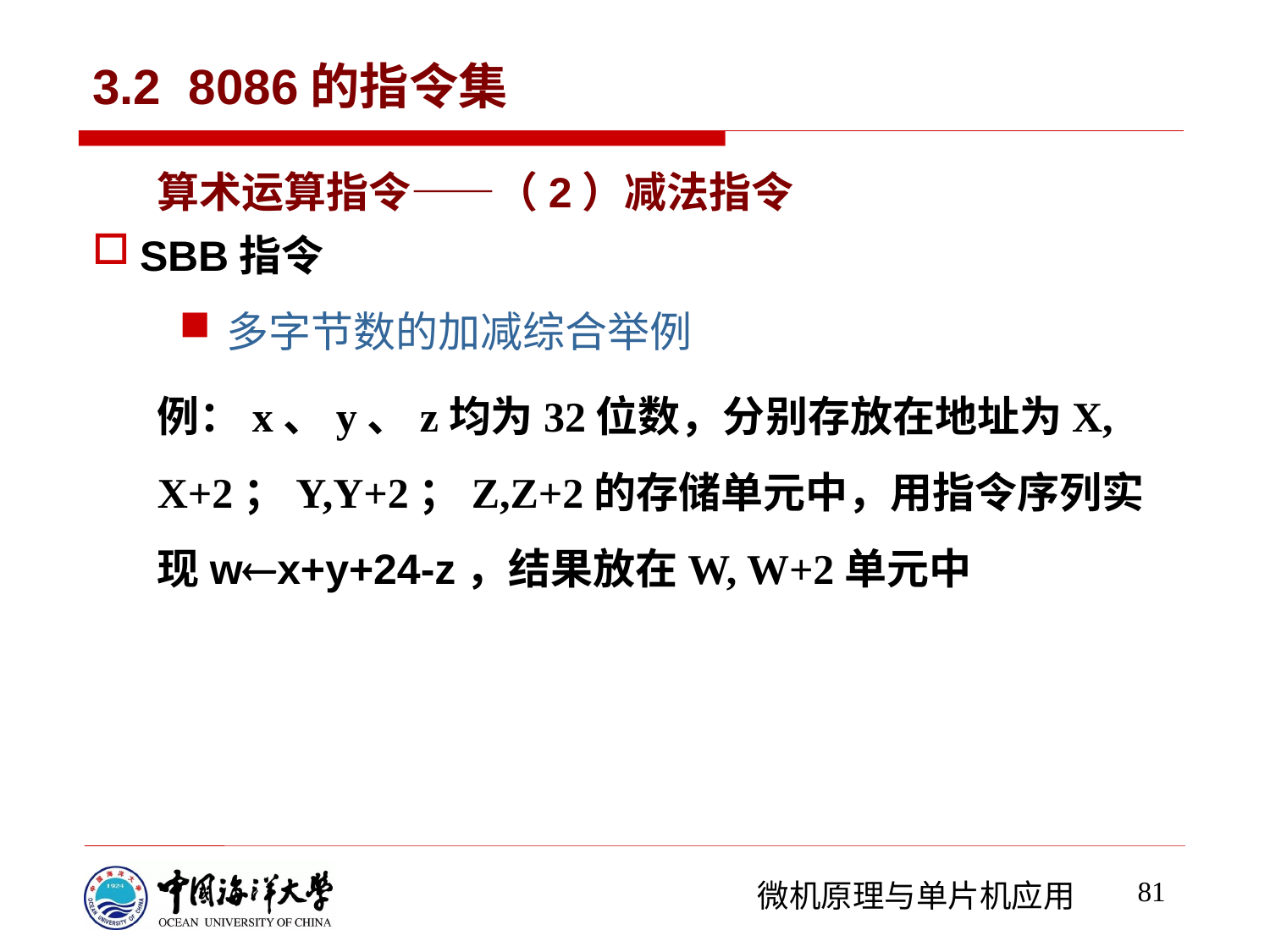

# 3.2  8086的指令集
算术运算指令——（2）减法指令
SBB指令
多字节数的加减综合举例
例：x、y、z均为32位数，分别存放在地址为X, X+2；Y,Y+2；Z,Z+2的存储单元中，用指令序列实现w←x+y+24-z，结果放在W, W+2单元中

81